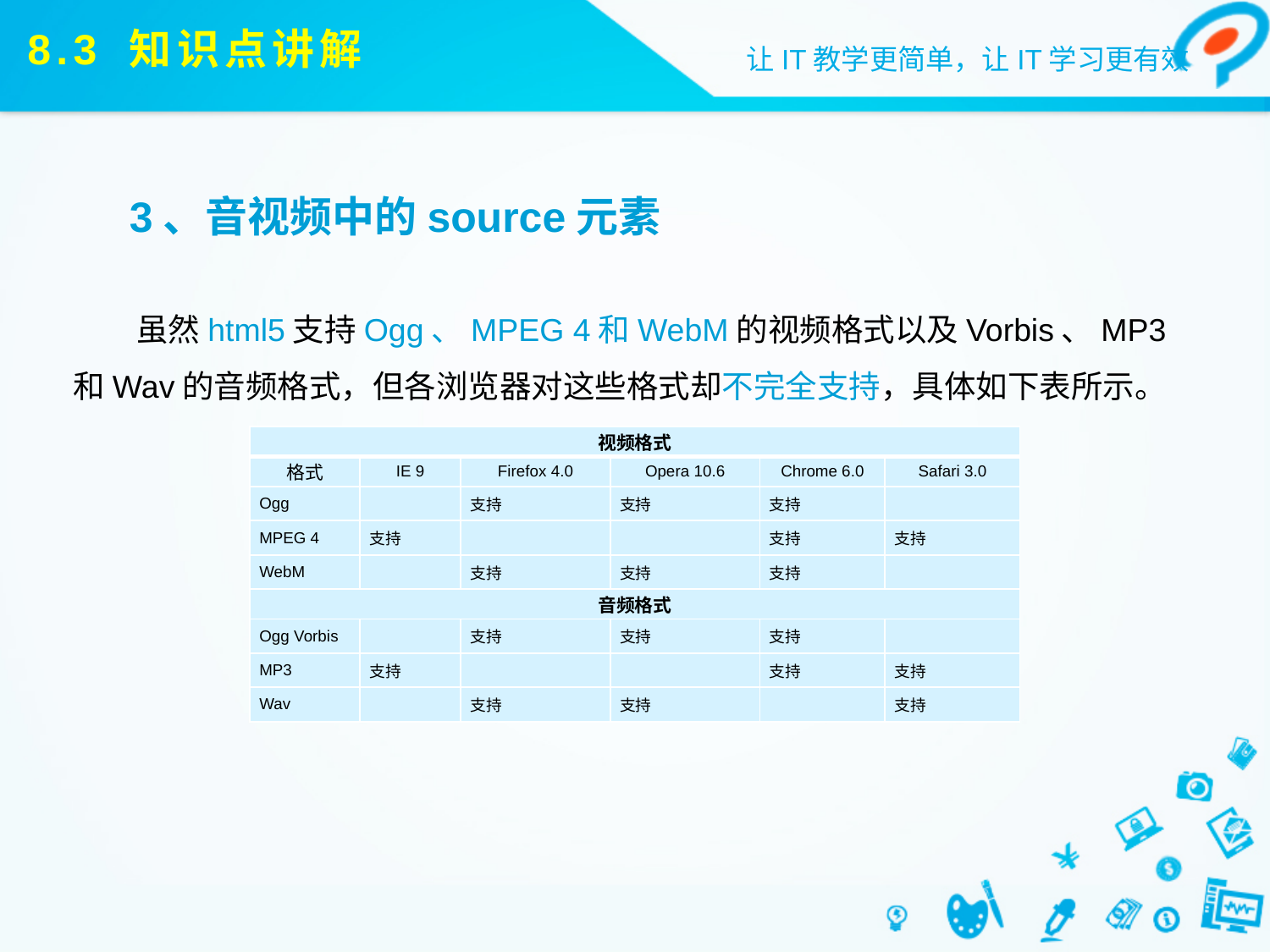

# 8.3 知识点讲解
3、音视频中的source元素
虽然html5支持Ogg、MPEG 4和WebM的视频格式以及Vorbis、MP3和Wav的音频格式，但各浏览器对这些格式却不完全支持，具体如下表所示。
| 视频格式 |  |  |  |  |  |
| --- | --- | --- | --- | --- | --- |
| 格式 | IE 9 | Firefox 4.0 | Opera 10.6 | Chrome 6.0 | Safari 3.0 |
| Ogg |  | 支持 | 支持 | 支持 |  |
| MPEG 4 | 支持 |  |  | 支持 | 支持 |
| WebM |  | 支持 | 支持 | 支持 |  |
| 音频格式 |  |  |  |  |  |
| Ogg Vorbis |  | 支持 | 支持 | 支持 |  |
| MP3 | 支持 |  |  | 支持 | 支持 |
| Wav |  | 支持 | 支持 |  | 支持 |